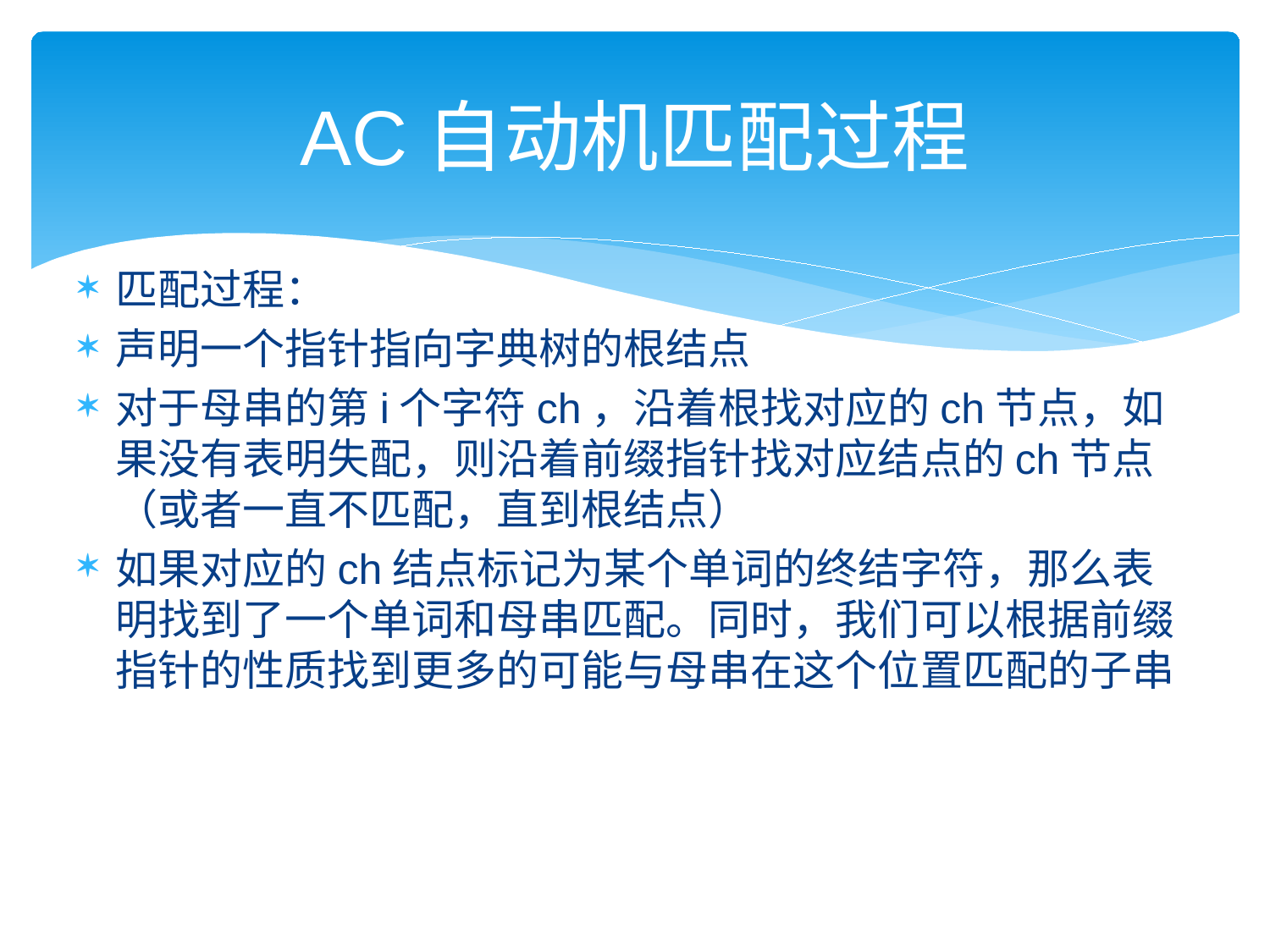

# AC自动机匹配过程
匹配过程：
声明一个指针指向字典树的根结点
对于母串的第i个字符ch，沿着根找对应的ch节点，如果没有表明失配，则沿着前缀指针找对应结点的ch节点（或者一直不匹配，直到根结点）
如果对应的ch结点标记为某个单词的终结字符，那么表明找到了一个单词和母串匹配。同时，我们可以根据前缀指针的性质找到更多的可能与母串在这个位置匹配的子串